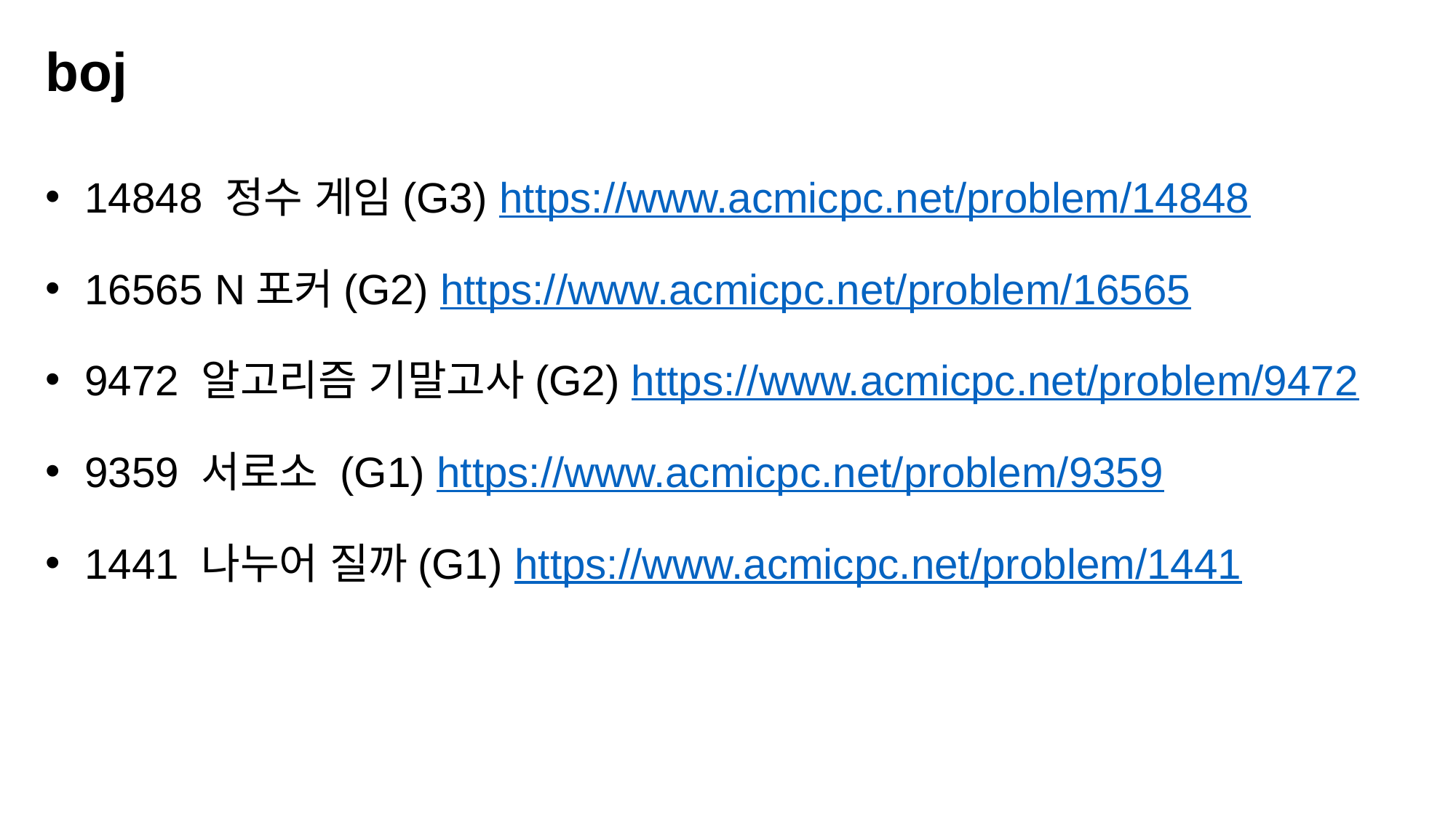

# boj
 14848 정수 게임(G3) https://www.acmicpc.net/problem/14848
 16565 N포커(G2) https://www.acmicpc.net/problem/16565
 9472 알고리즘 기말고사(G2) https://www.acmicpc.net/problem/9472
 9359 서로소 (G1) https://www.acmicpc.net/problem/9359
 1441 나누어 질까(G1) https://www.acmicpc.net/problem/1441